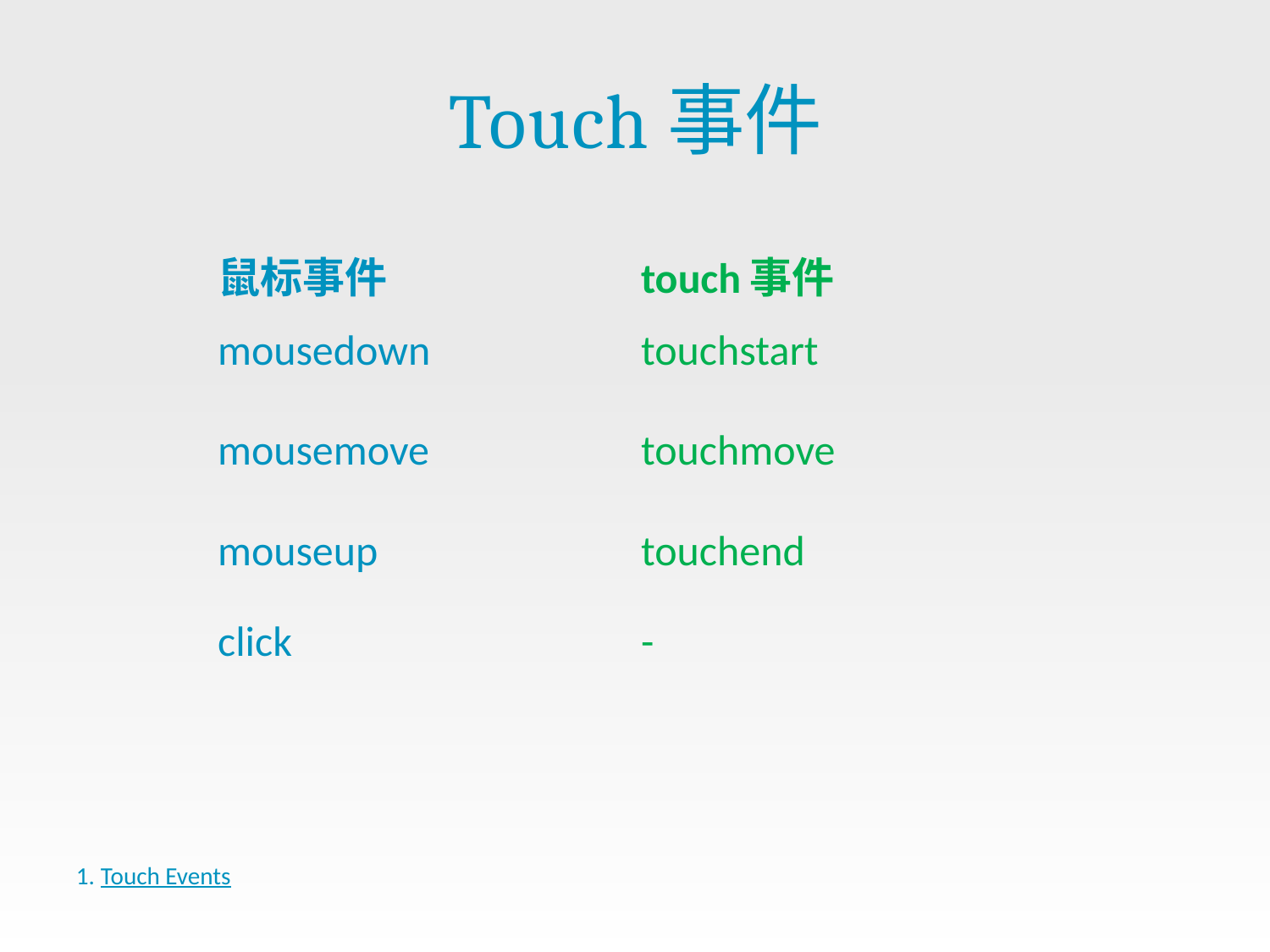

# Touch事件
| 鼠标事件 | touch事件 |
| --- | --- |
| mousedown | touchstart |
| mousemove | touchmove |
| mouseup | touchend |
| click | - |
Touch Events